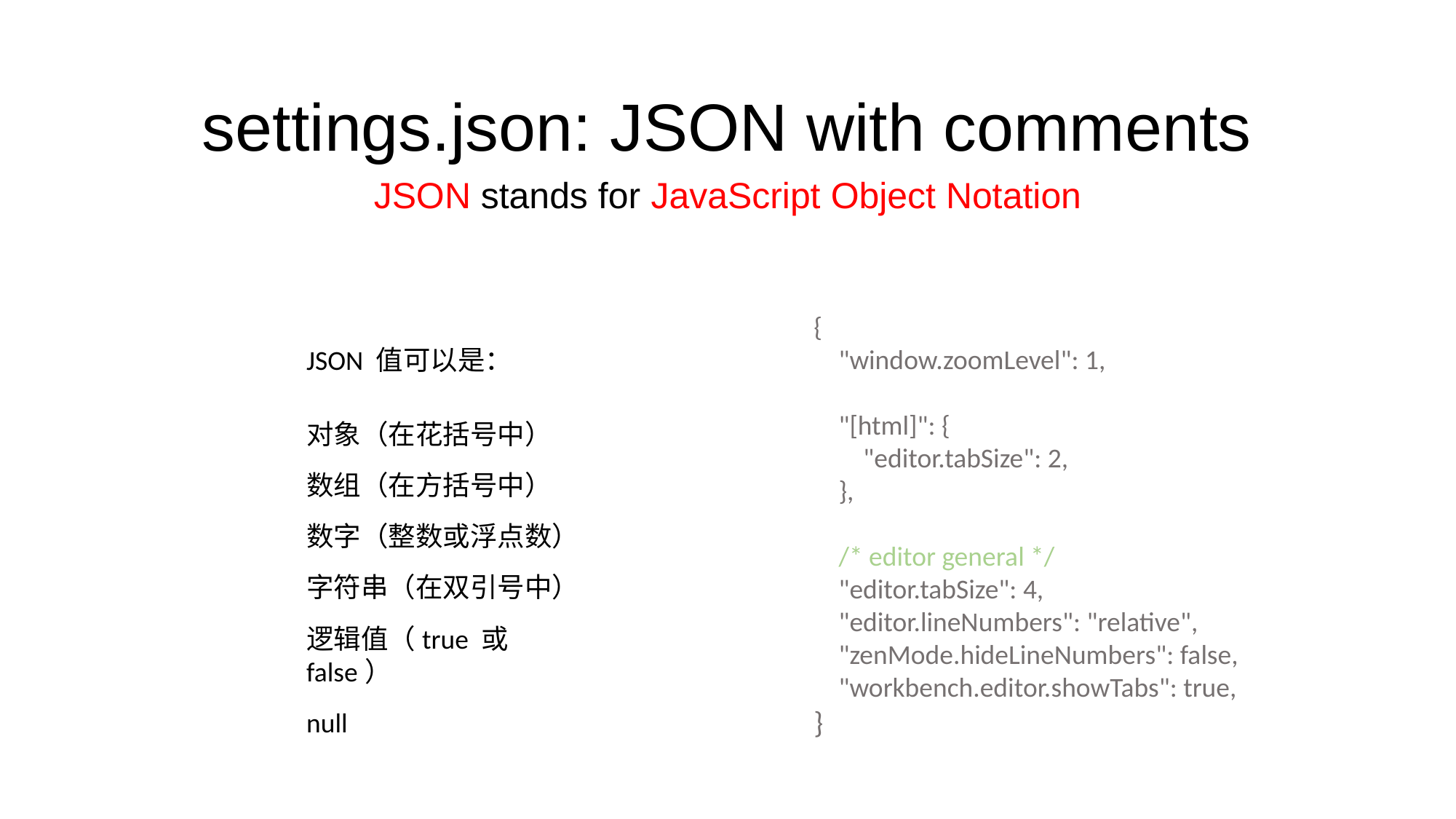

# settings.json: JSON with comments
JSON stands for JavaScript Object Notation
{
    "window.zoomLevel": 1,

    "[html]": {
        "editor.tabSize": 2,
    },

    /* editor general */
    "editor.tabSize": 4,
    "editor.lineNumbers": "relative",
    "zenMode.hideLineNumbers": false,
    "workbench.editor.showTabs": true,
}
JSON 值可以是：

对象（在花括号中）
数组（在方括号中）
数字（整数或浮点数）
字符串（在双引号中）
逻辑值（true 或 false）
null